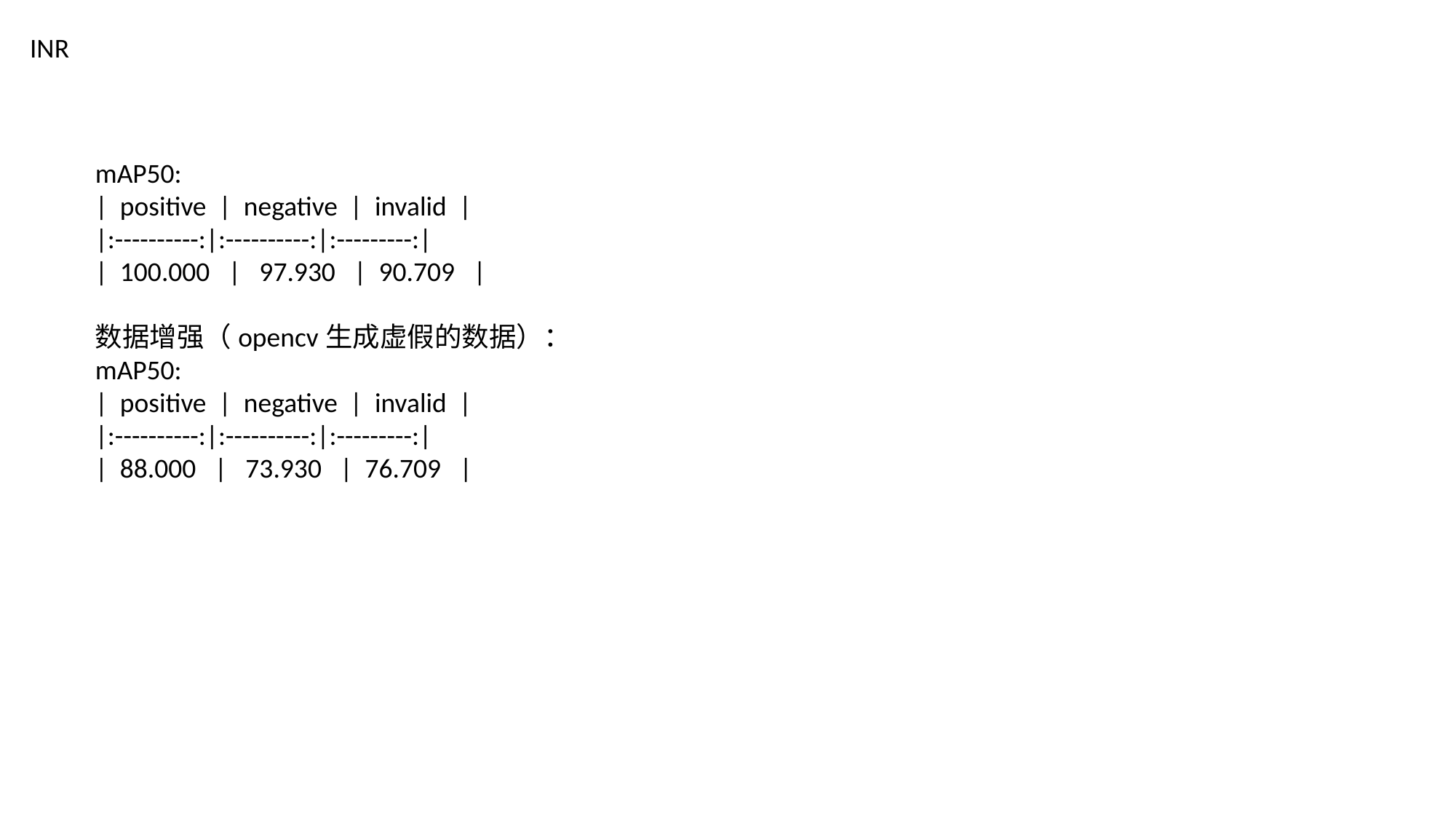

INR
mAP50:
|  positive  |  negative  |  invalid  |
|:----------:|:----------:|:---------:|
|  100.000   |   97.930   |  90.709   |

数据增强（opencv生成虚假的数据）：
mAP50:
|  positive  |  negative  |  invalid  |
|:----------:|:----------:|:---------:|
|  88.000   |   73.930   |  76.709   |